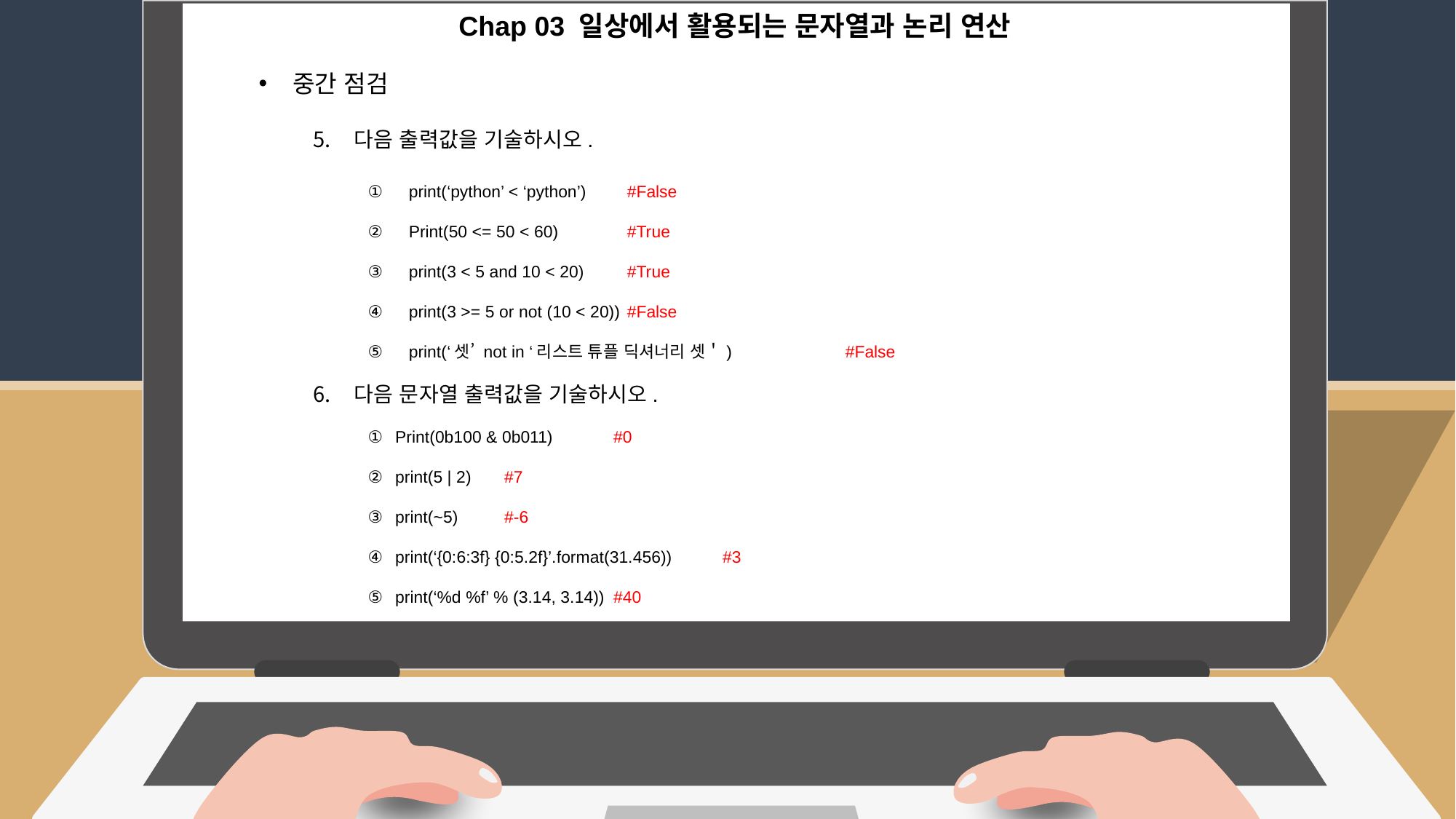

Chap 03 일상에서 활용되는 문자열과 논리 연산
중간 점검

다음 출력값을 기술하시오.

print(‘python’ < ‘python’)	#False

Print(50 <= 50 < 60)	#True

print(3 < 5 and 10 < 20)	#True

print(3 >= 5 or not (10 < 20))	#False

print(‘셋’ not in ‘리스트 튜플 딕셔너리 셋＇)		#False

다음 문자열 출력값을 기술하시오.

Print(0b100 & 0b011)	#0

print(5 | 2)	#7

print(~5)	#-6

print(‘{0:6:3f} {0:5.2f}’.format(31.456))	#3

print(‘%d %f’ % (3.14, 3.14))	#40